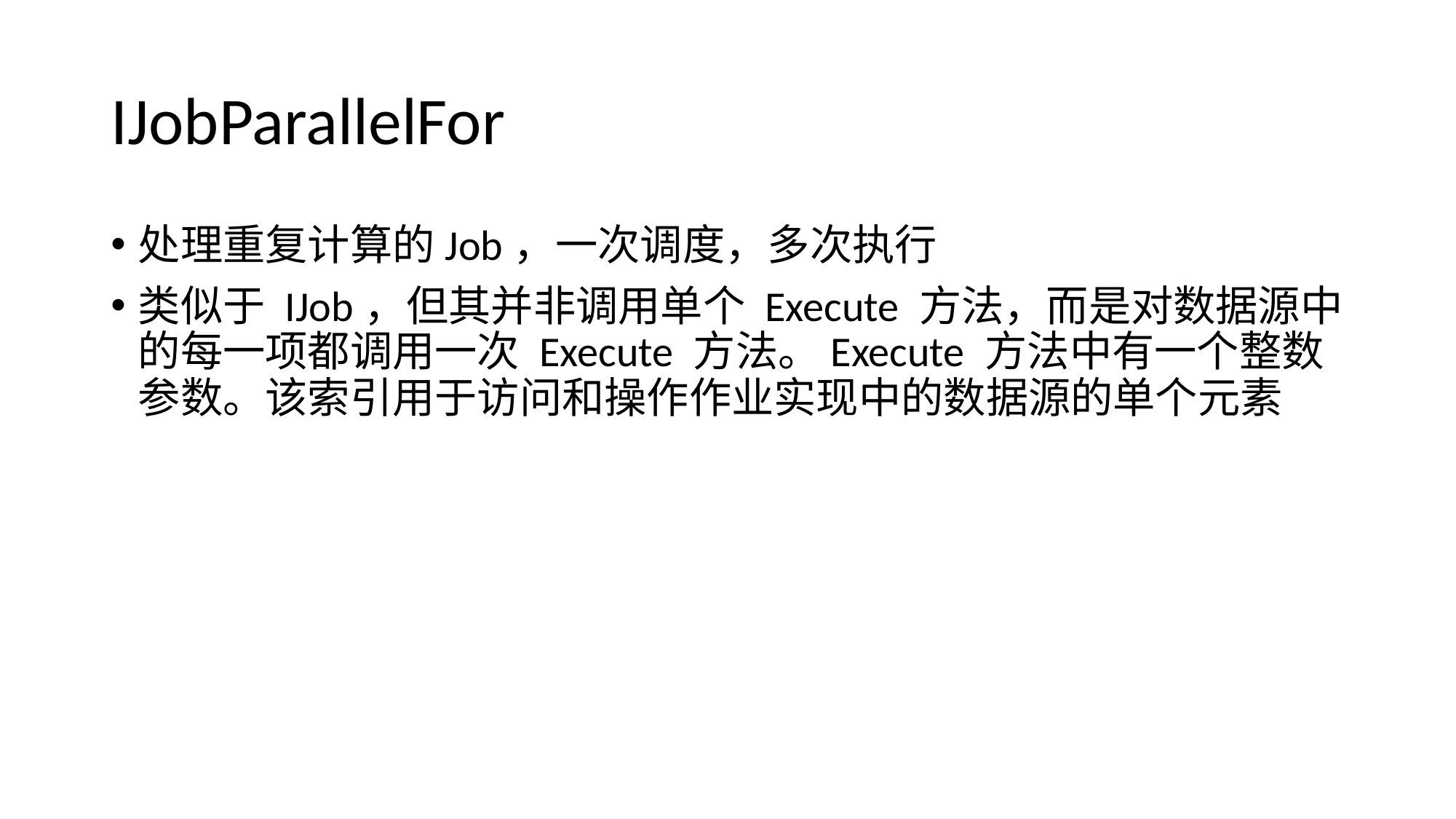

# IJobParallelFor
处理重复计算的Job，一次调度，多次执行
类似于 IJob，但其并非调用单个 Execute 方法，而是对数据源中的每一项都调用一次 Execute 方法。Execute 方法中有一个整数参数。该索引用于访问和操作作业实现中的数据源的单个元素